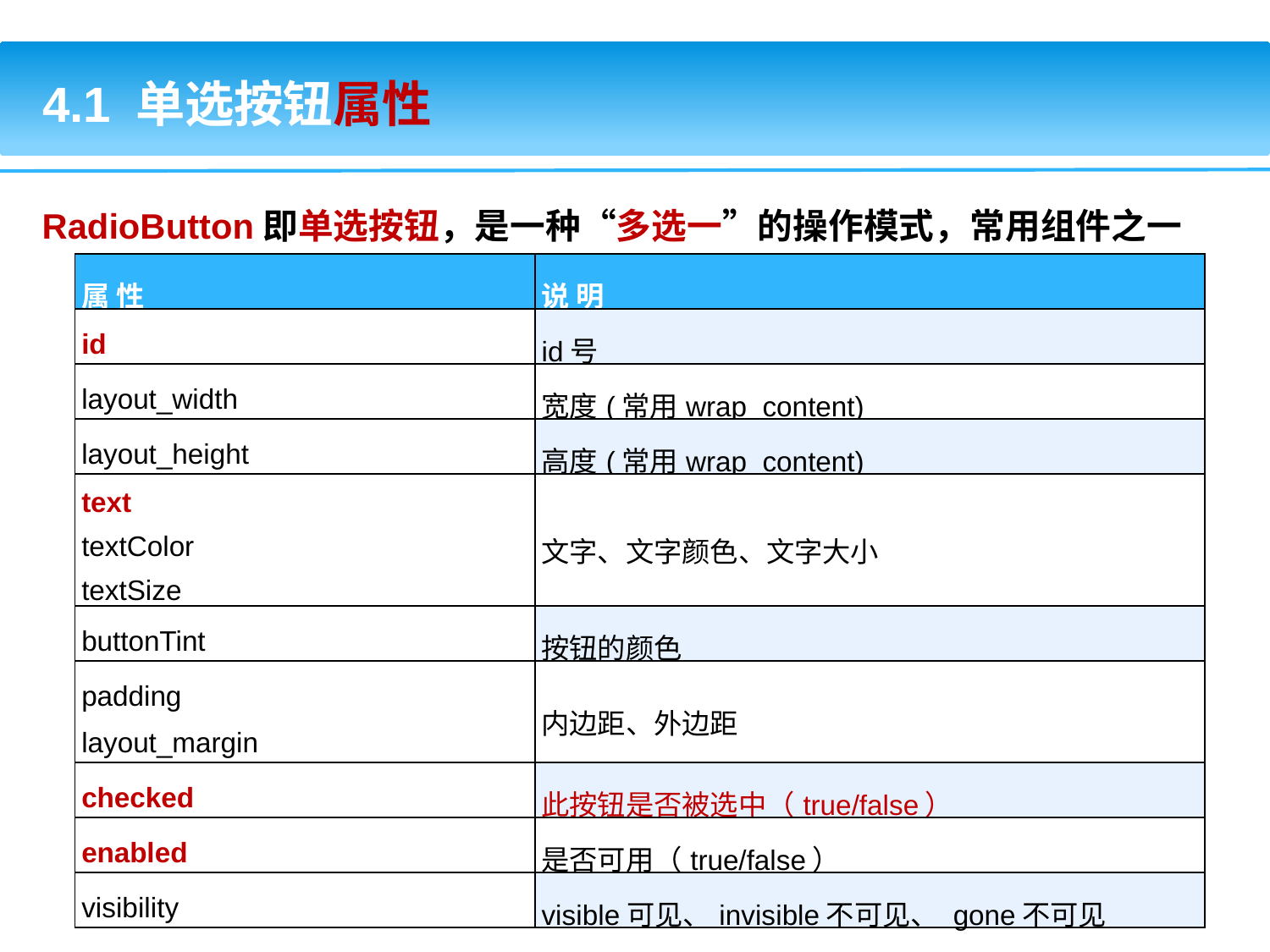

4.1 单选按钮属性
RadioButton即单选按钮，是一种“多选一”的操作模式，常用组件之一
| 属 性 | 说 明 |
| --- | --- |
| id | id号 |
| layout\_width | 宽度(常用wrap\_content) |
| layout\_height | 高度(常用wrap\_content) |
| text textColor textSize | 文字、文字颜色、文字大小 |
| buttonTint | 按钮的颜色 |
| padding layout\_margin | 内边距、外边距 |
| checked | 此按钮是否被选中（true/false） |
| enabled | 是否可用（true/false） |
| visibility | visible可见、invisible不可见、 gone不可见 |